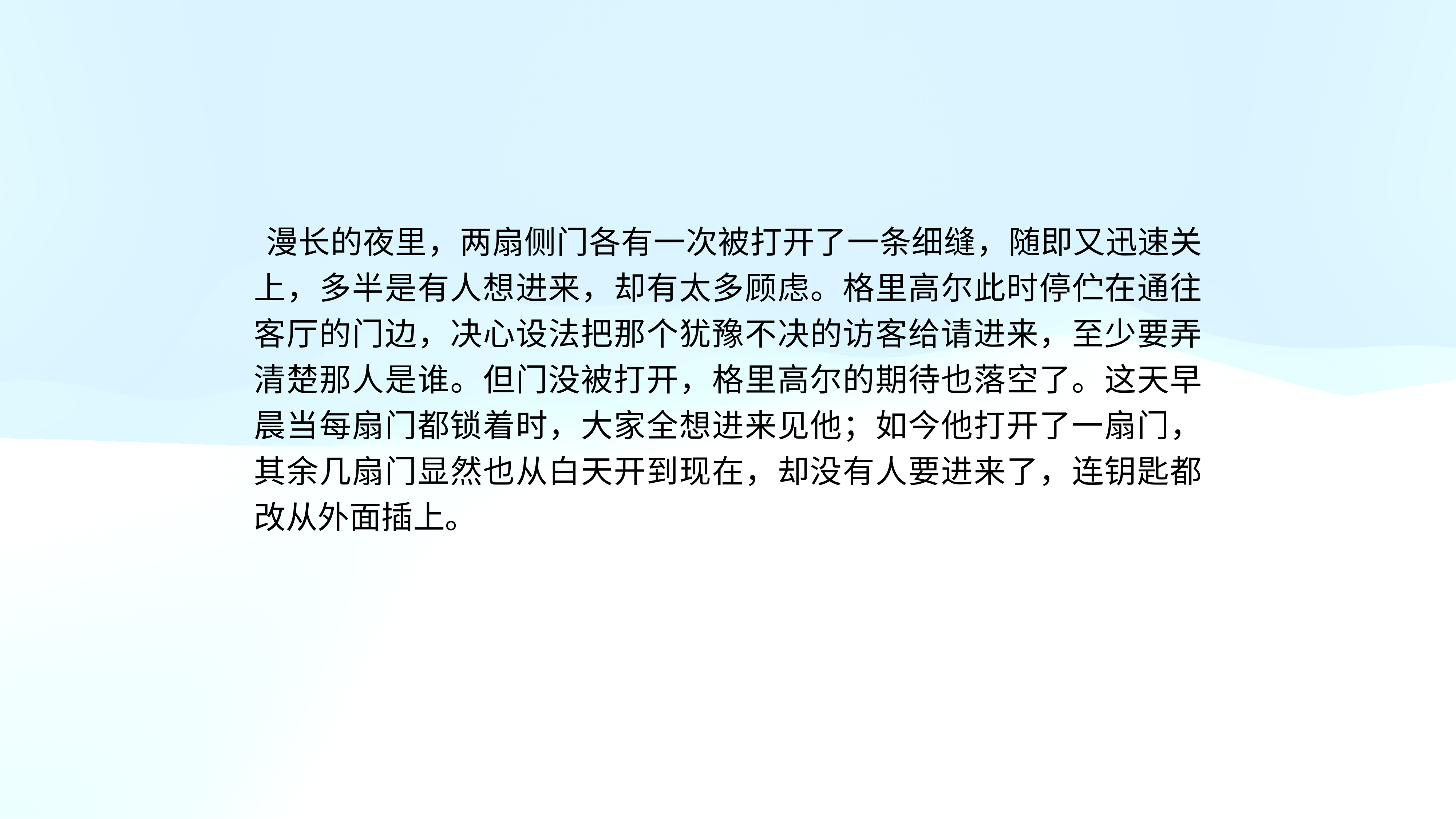

漫长的夜里，两扇侧门各有一次被打开了一条细缝，随即又迅速关上，多半是有人想进来，却有太多顾虑。格里高尔此时停伫在通往客厅的门边，决心设法把那个犹豫不决的访客给请进来，至少要弄清楚那人是谁。但门没被打开，格里高尔的期待也落空了。这天早晨当每扇门都锁着时，大家全想进来见他；如今他打开了一扇门，其余几扇门显然也从白天开到现在，却没有人要进来了，连钥匙都改从外面插上。